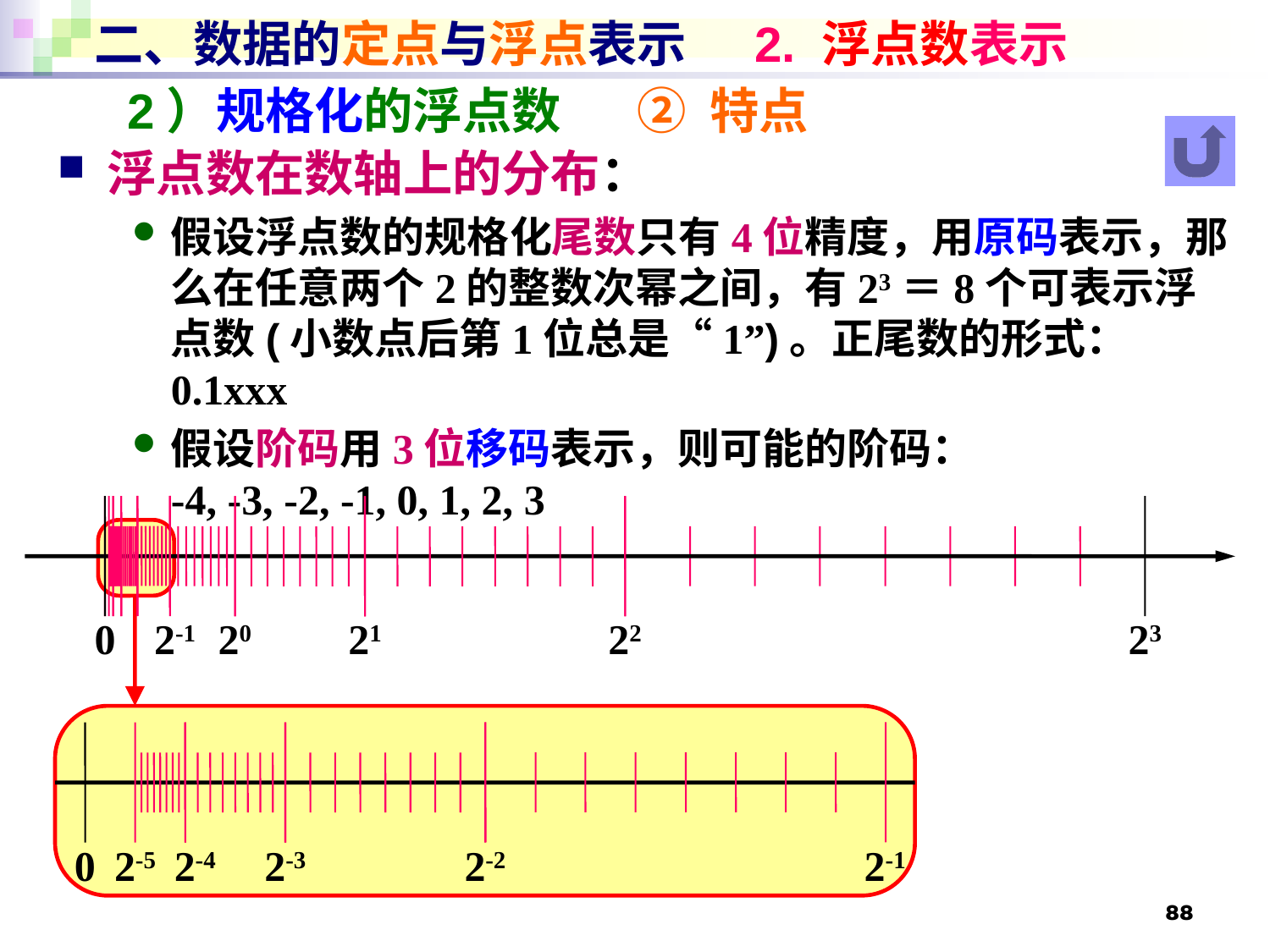

# 二、数据的定点与浮点表示     2. 浮点数表示
2）规格化的浮点数
② 特点

浮点数在数轴上的分布：
假设浮点数的规格化尾数只有4位精度，用原码表示，那么在任意两个2的整数次幂之间，有23＝8个可表示浮点数(小数点后第1位总是“1”)。正尾数的形式：0.1xxx
假设阶码用3位移码表示，则可能的阶码：
-4, -3, -2, -1, 0, 1, 2, 3

0
2-1
20
21
22
23

0
2-5
2-4
2-3
2-2
2-1
88